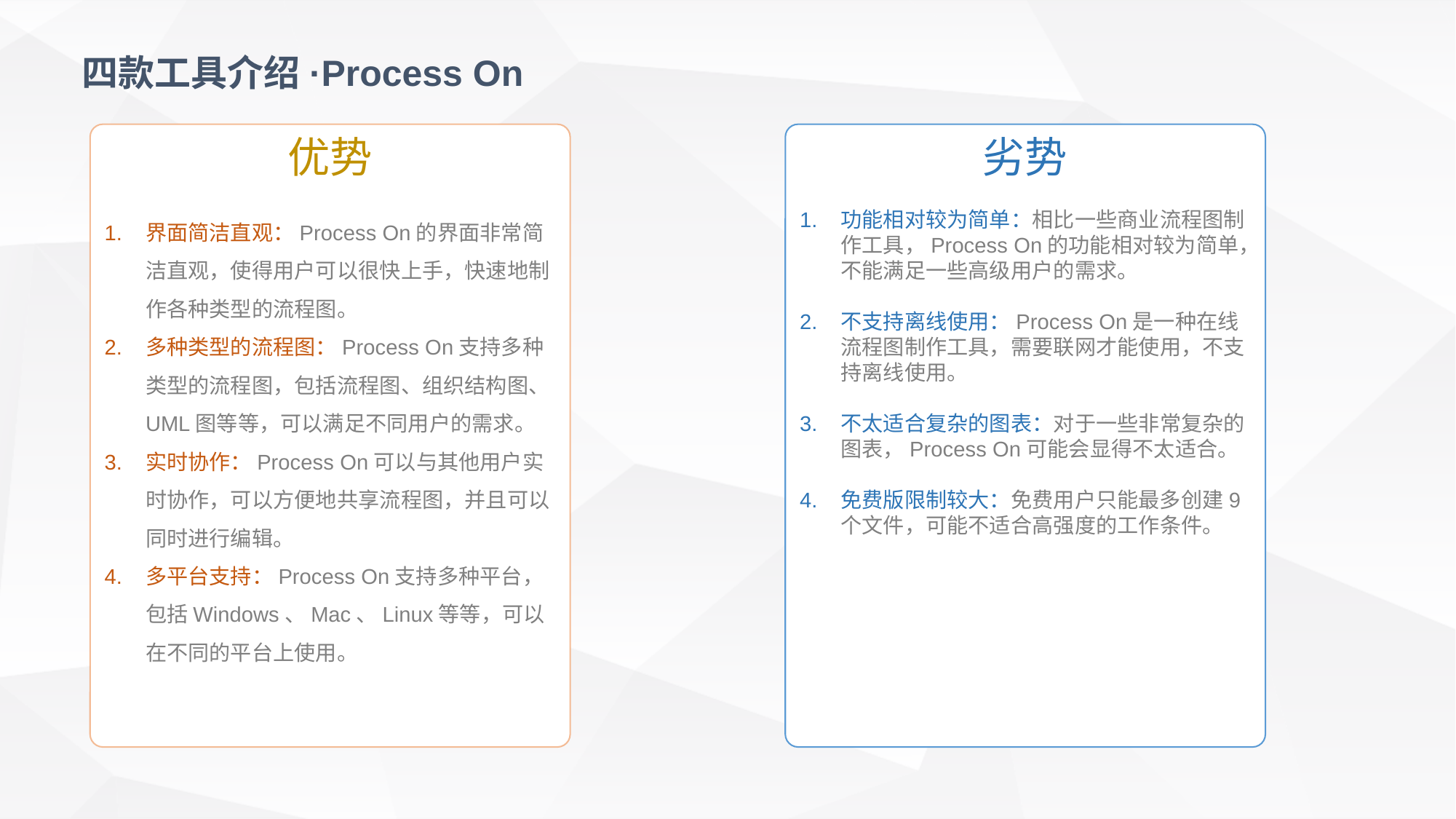

四款工具介绍·Process On
优势

界面简洁直观：Process On的界面非常简洁直观，使得用户可以很快上手，快速地制作各种类型的流程图。
多种类型的流程图：Process On支持多种类型的流程图，包括流程图、组织结构图、UML图等等，可以满足不同用户的需求。
实时协作：Process On可以与其他用户实时协作，可以方便地共享流程图，并且可以同时进行编辑。
多平台支持：Process On支持多种平台，包括Windows、Mac、Linux等等，可以在不同的平台上使用。

劣势

功能相对较为简单：相比一些商业流程图制作工具，Process On的功能相对较为简单，不能满足一些高级用户的需求。

不支持离线使用：Process On是一种在线流程图制作工具，需要联网才能使用，不支持离线使用。

不太适合复杂的图表：对于一些非常复杂的图表，Process On可能会显得不太适合。

免费版限制较大：免费用户只能最多创建9个文件，可能不适合高强度的工作条件。